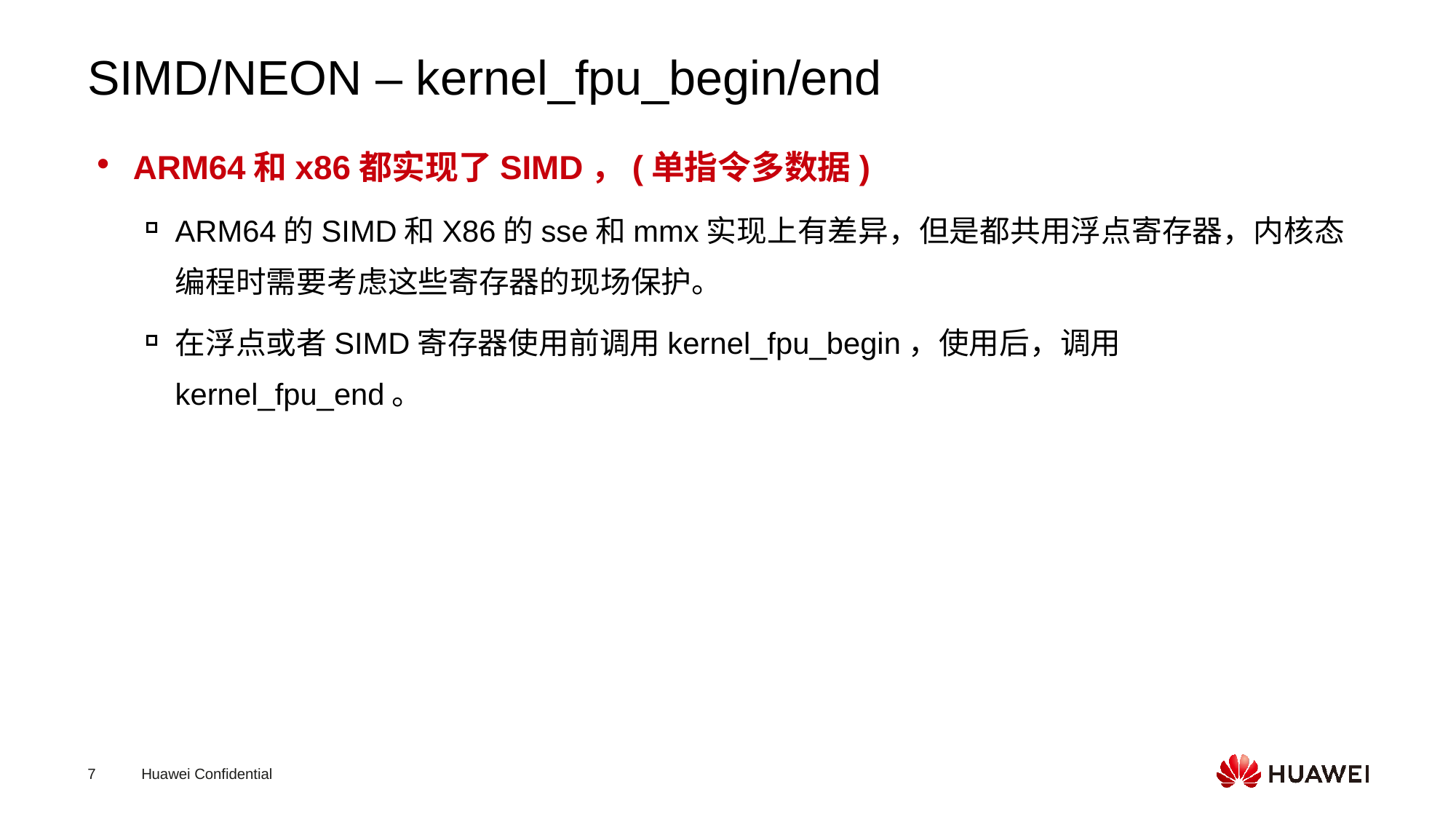

# SIMD/NEON – kernel_fpu_begin/end
ARM64和x86都实现了SIMD，(单指令多数据)
ARM64的SIMD和X86的sse和mmx实现上有差异，但是都共用浮点寄存器，内核态编程时需要考虑这些寄存器的现场保护。
在浮点或者SIMD寄存器使用前调用kernel_fpu_begin，使用后，调用kernel_fpu_end。